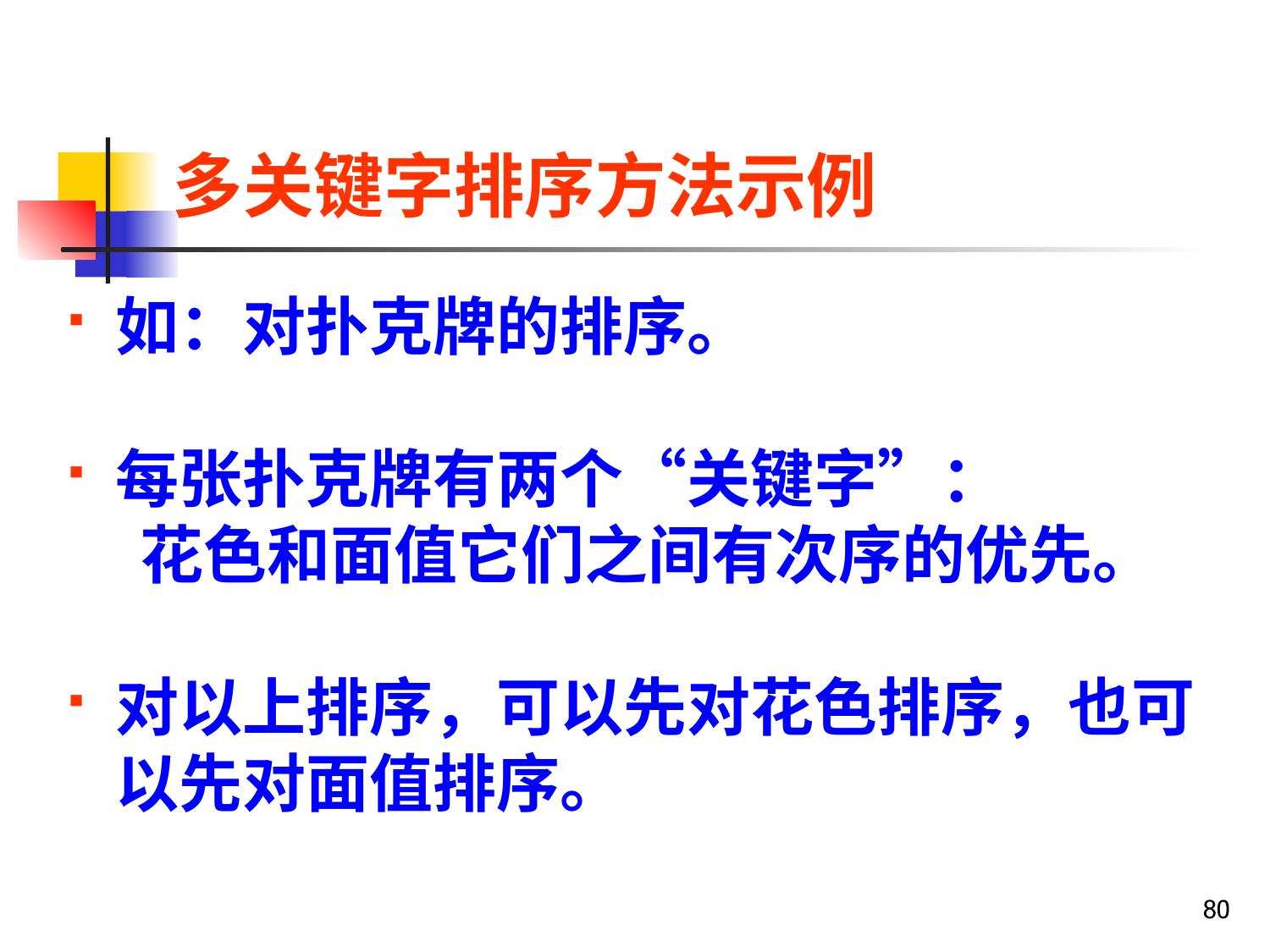

# 多关键字排序方法示例
如：对扑克牌的排序。

每张扑克牌有两个“关键字”：
    花色和面值它们之间有次序的优先。

对以上排序，可以先对花色排序，也可以先对面值排序。

80